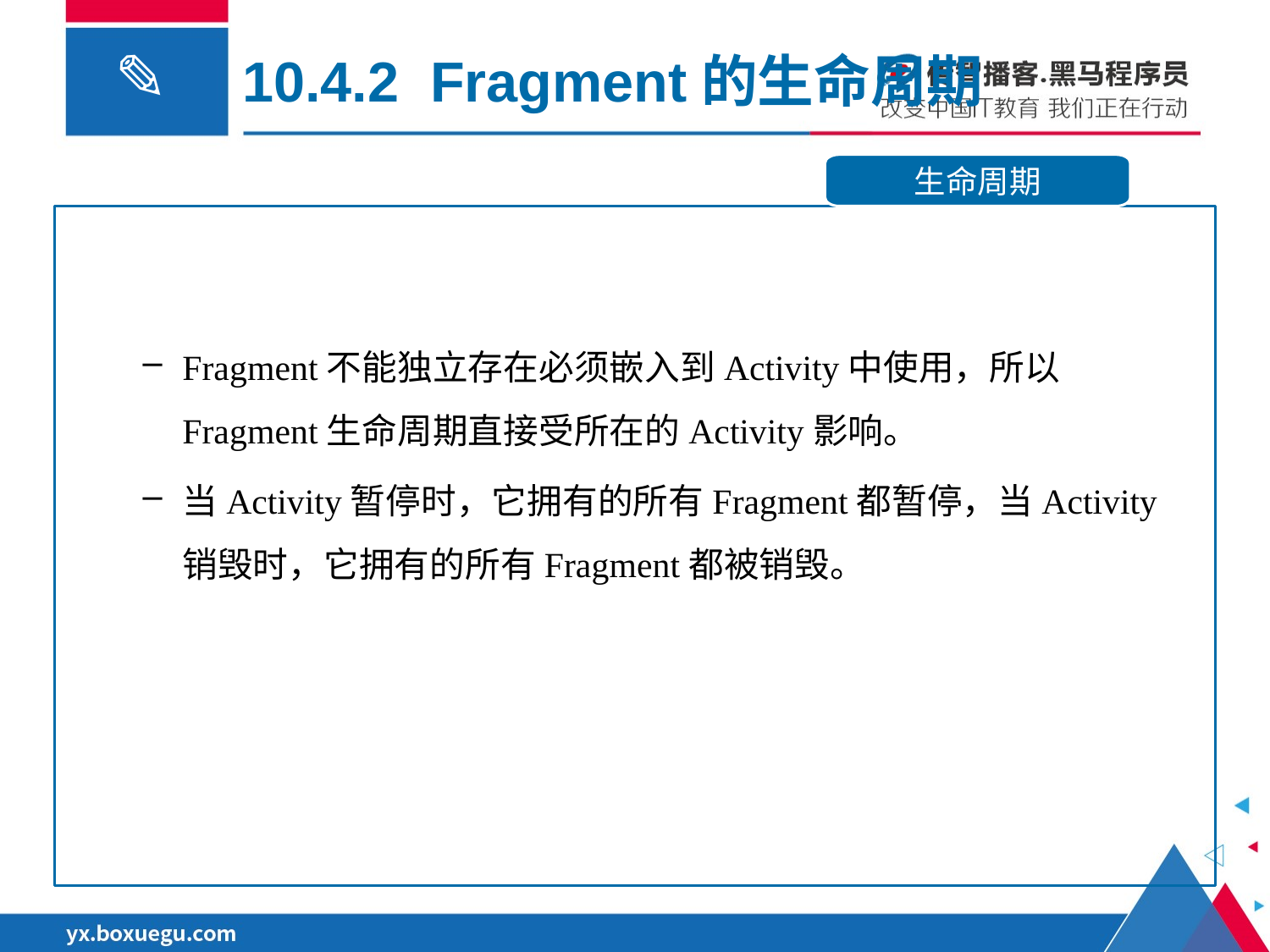

10.4.2  Fragment的生命周期

生命周期

Fragment不能独立存在必须嵌入到Activity中使用，所以Fragment生命周期直接受所在的Activity影响。
当Activity暂停时，它拥有的所有Fragment都暂停，当Activity销毁时，它拥有的所有Fragment都被销毁。